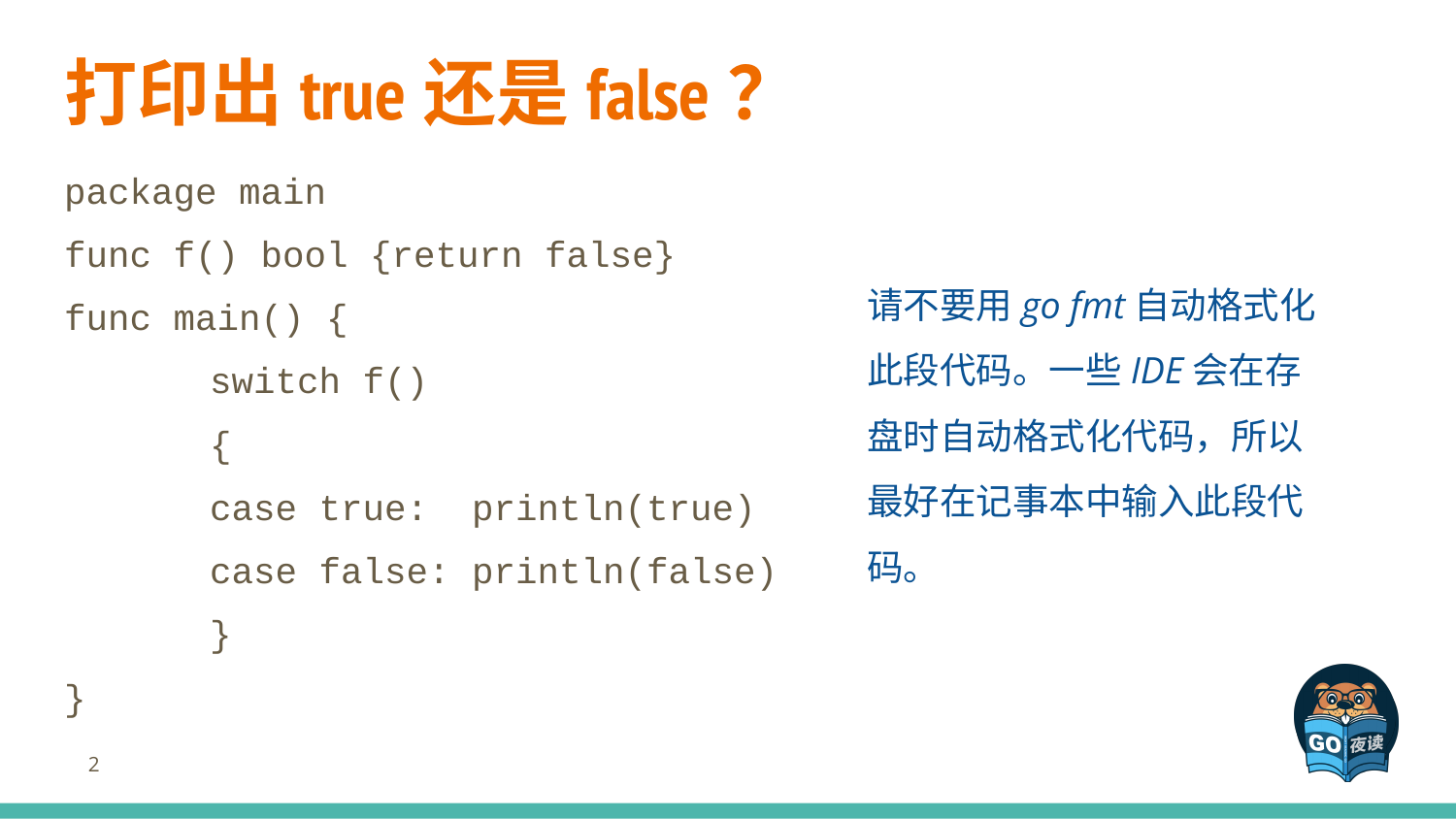

# 打印出true还是false？
package main
func f() bool {return false}
func main() {
	switch f()
	{
	case true:  println(true)
	case false: println(false)
	}
}
请不要用go fmt自动格式化此段代码。一些IDE会在存盘时自动格式化代码，所以最好在记事本中输入此段代码。
2